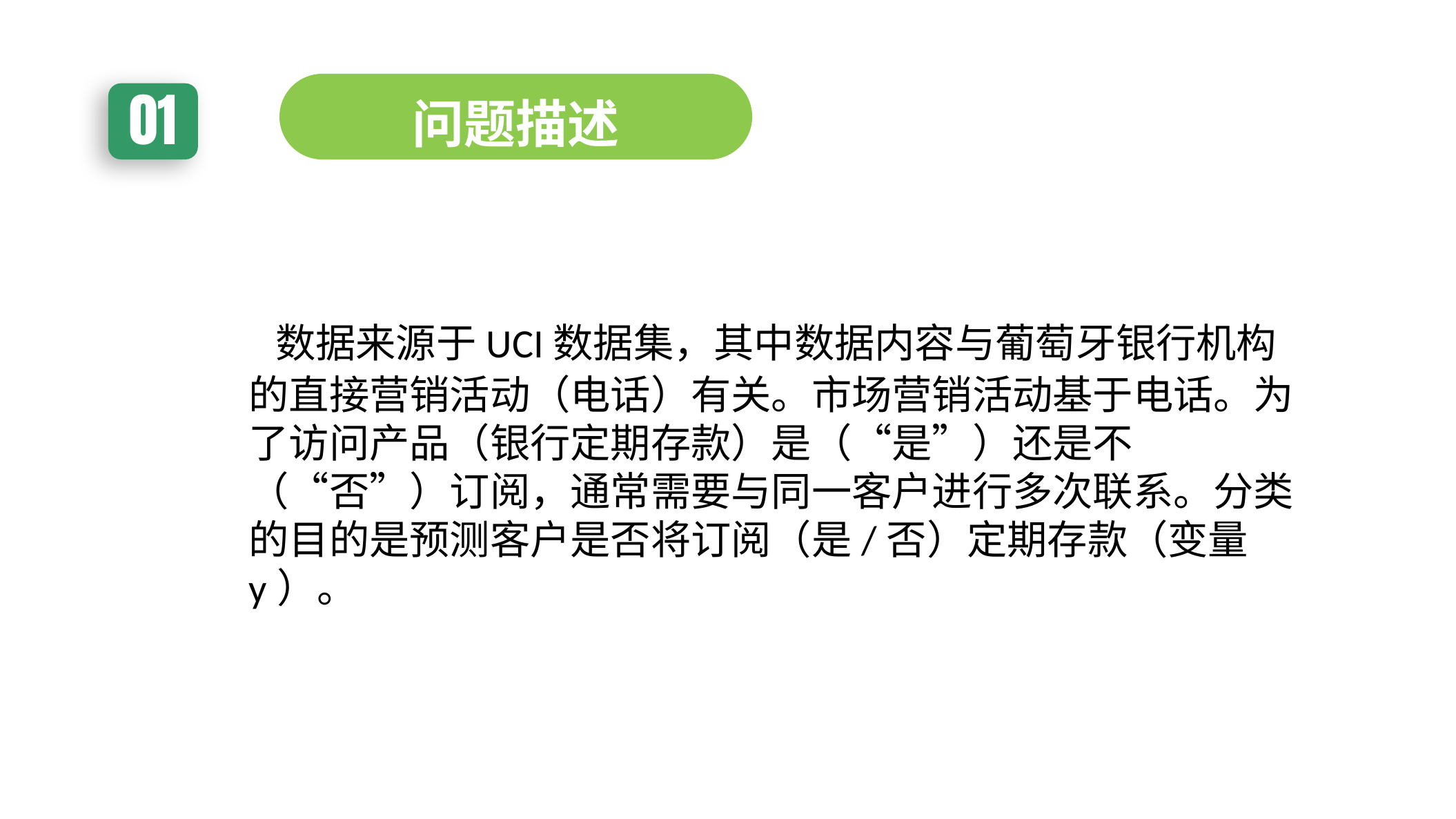

问题描述
01
 数据来源于UCI数据集，其中数据内容与葡萄牙银行机构的直接营销活动（电话）有关。市场营销活动基于电话。为了访问产品（银行定期存款）是（“是”）还是不（“否”）订阅，通常需要与同一客户进行多次联系。分类的目的是预测客户是否将订阅（是/否）定期存款（变量y）。